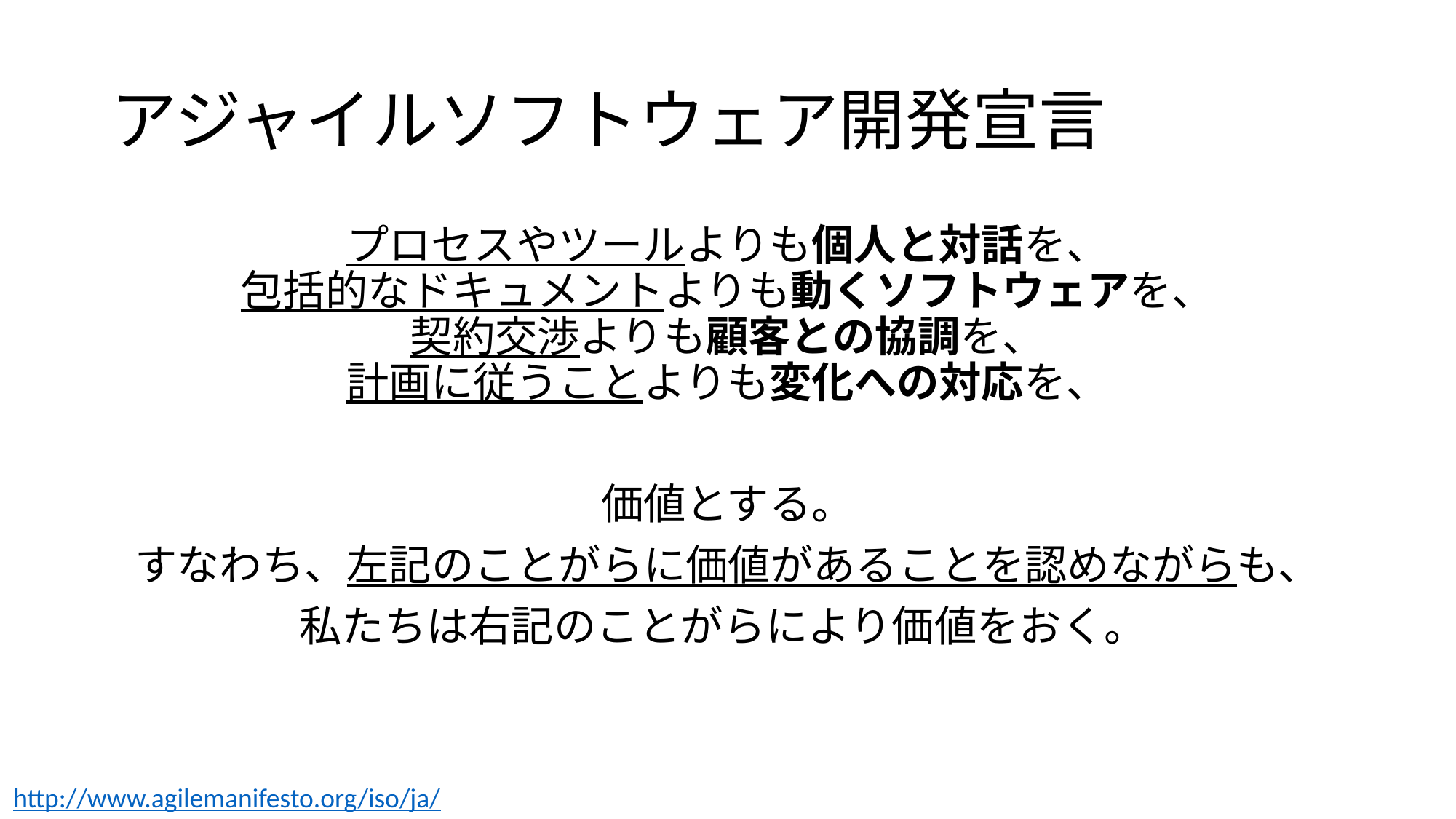

# アジャイルソフトウェア開発宣言
プロセスやツールよりも個人と対話を、
包括的なドキュメントよりも動くソフトウェアを、
契約交渉よりも顧客との協調を、
計画に従うことよりも変化への対応を、

価値とする。
すなわち、左記のことがらに価値があることを認めながらも、
私たちは右記のことがらにより価値をおく。
http://www.agilemanifesto.org/iso/ja/